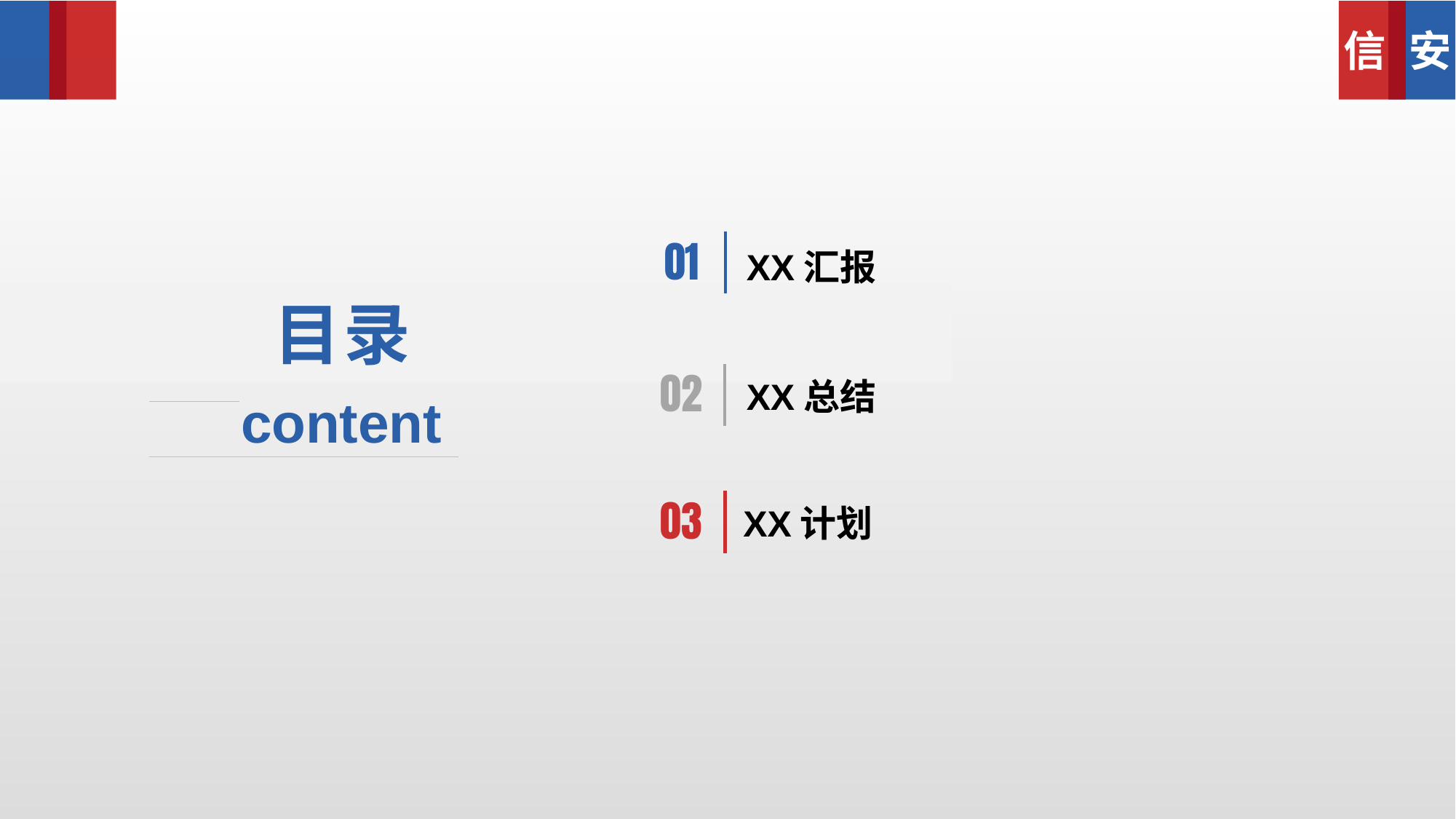

XX汇报
01
# 目录
02
XX总结
content
03
XX计划